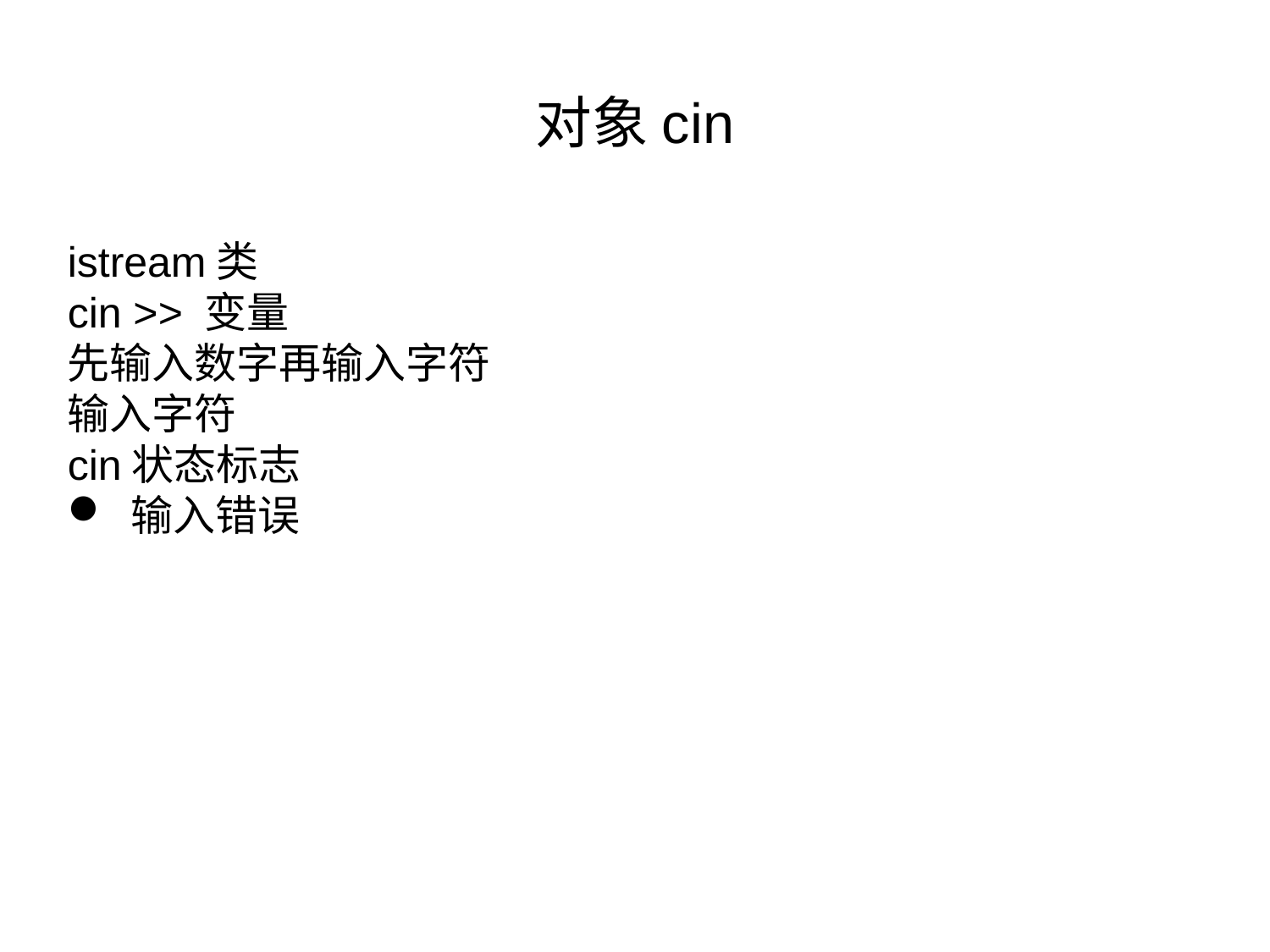

对象cin
istream类
cin >> 变量
先输入数字再输入字符
输入字符
cin状态标志
输入错误